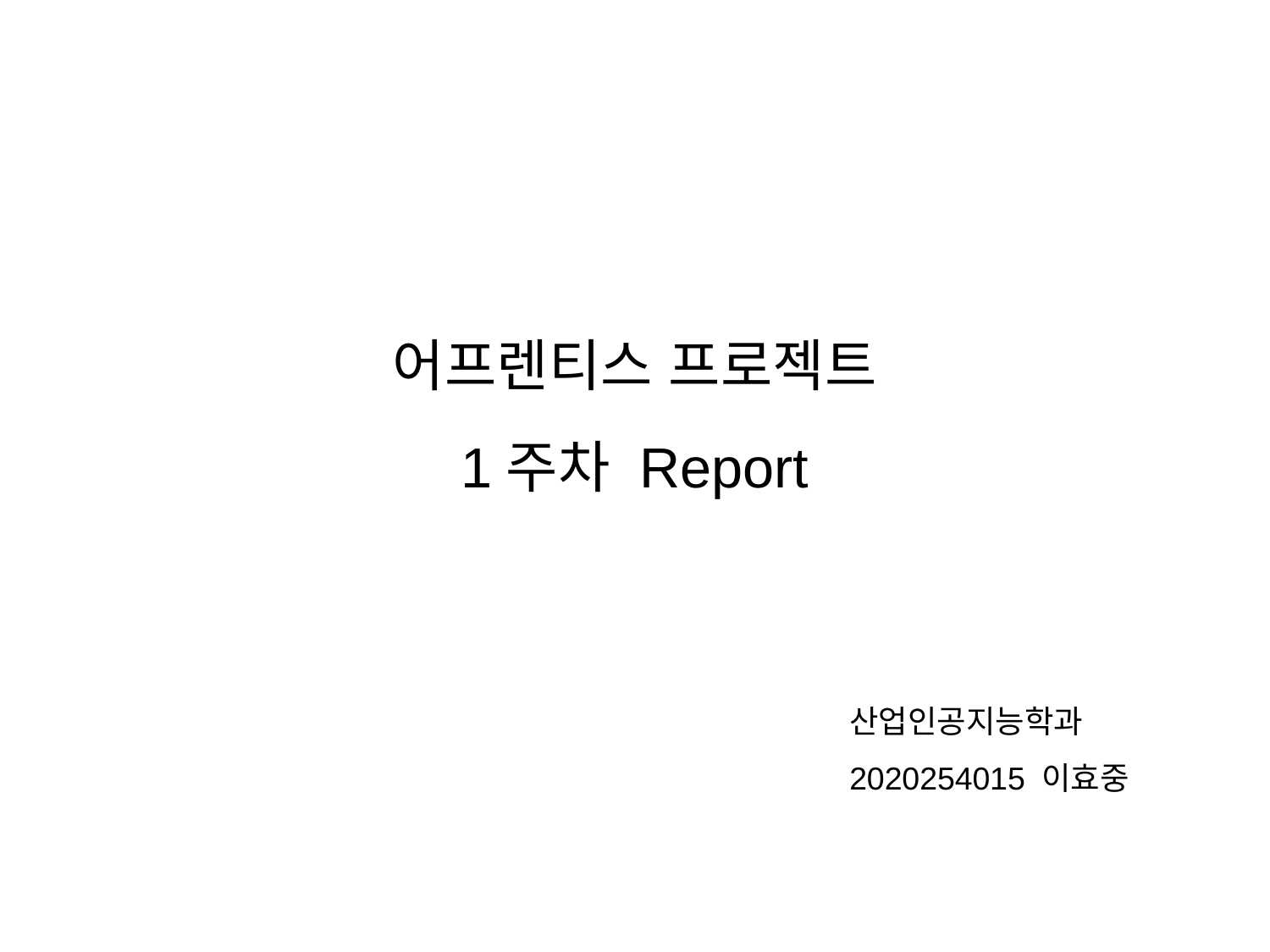

# 어프렌티스 프로젝트 1주차 Report
산업인공지능학과
2020254015 이효중